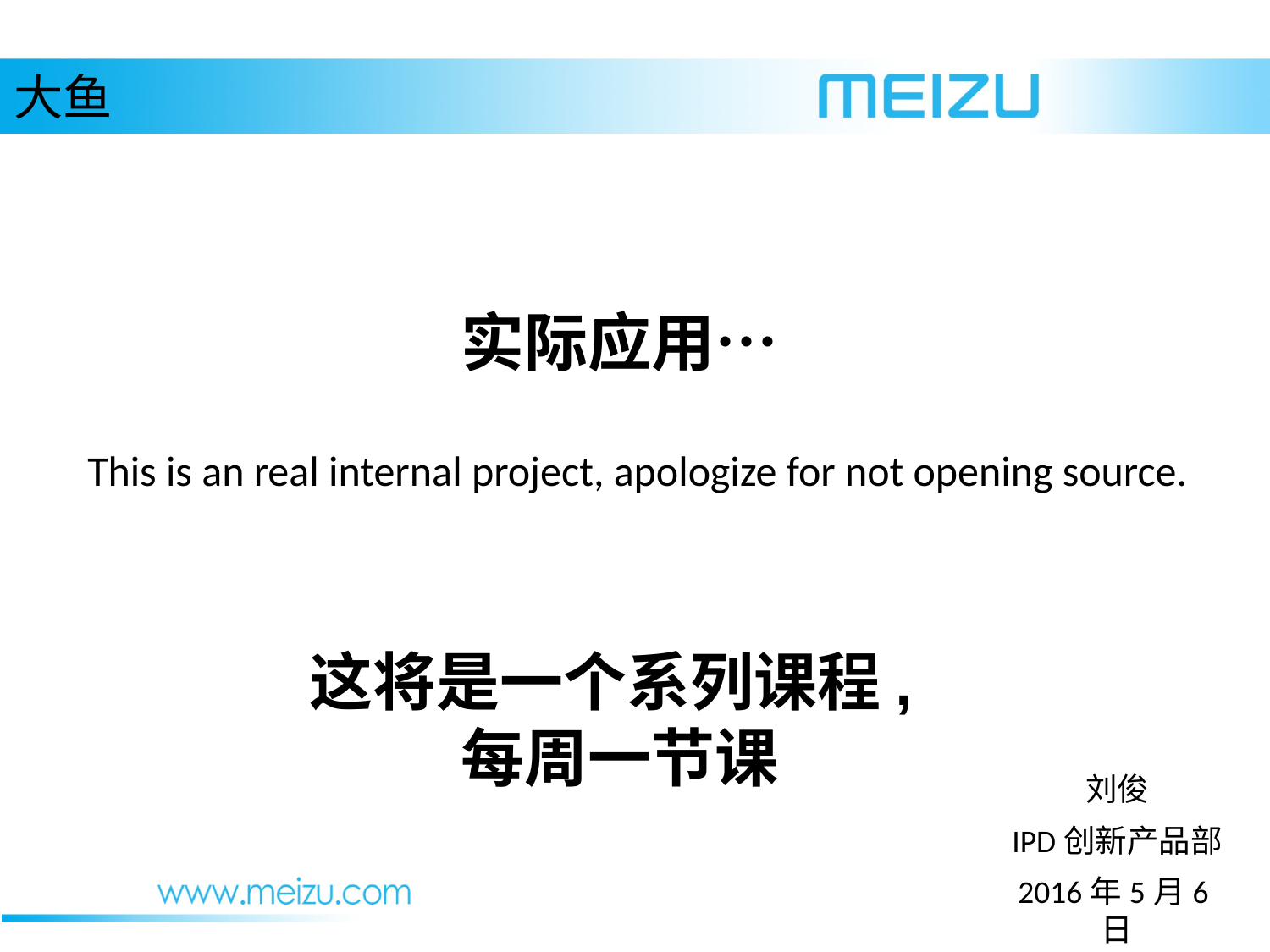

大鱼
实际应用…
This is an real internal project, apologize for not opening source.
这将是一个系列课程,
每周一节课
刘俊
IPD创新产品部
2016年5月6日